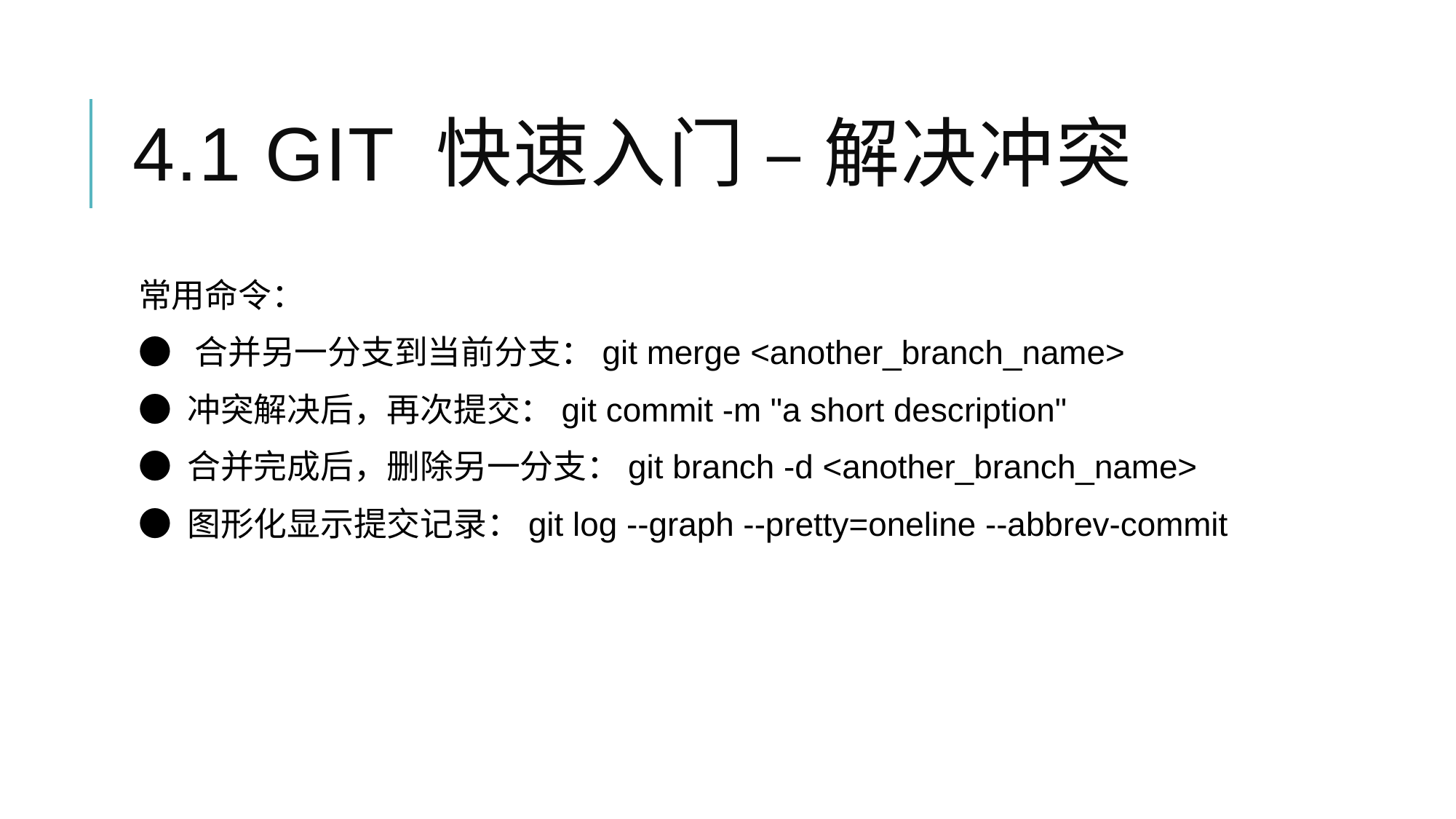

# 4.1 Git 快速入门 – 解决冲突
常用命令：
●  合并另一分支到当前分支：git merge <another_branch_name>
● 冲突解决后，再次提交：git commit -m "a short description"
● 合并完成后，删除另一分支：git branch -d <another_branch_name>
● 图形化显示提交记录：git log --graph --pretty=oneline --abbrev-commit